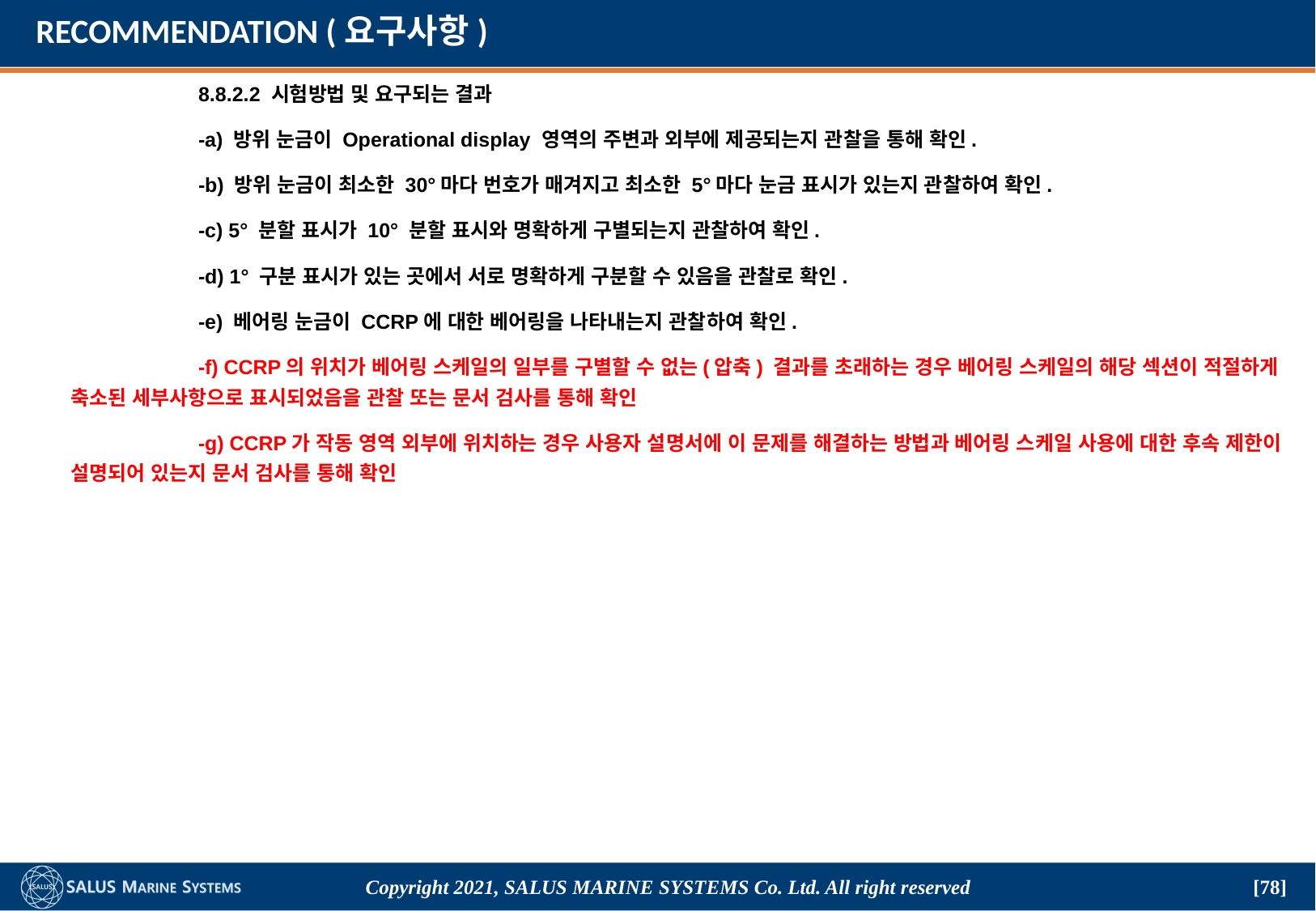

# RECOMMENDATION (요구사항)
	 8.8.2.2 시험방법 및 요구되는 결과
	 -a) 방위 눈금이 Operational display 영역의 주변과 외부에 제공되는지 관찰을 통해 확인.
	 -b) 방위 눈금이 최소한 30°마다 번호가 매겨지고 최소한 5°마다 눈금 표시가 있는지 관찰하여 확인.
	 -c) 5° 분할 표시가 10° 분할 표시와 명확하게 구별되는지 관찰하여 확인.
	 -d) 1° 구분 표시가 있는 곳에서 서로 명확하게 구분할 수 있음을 관찰로 확인.
	 -e) 베어링 눈금이 CCRP에 대한 베어링을 나타내는지 관찰하여 확인.
	 -f) CCRP의 위치가 베어링 스케일의 일부를 구별할 수 없는(압축) 결과를 초래하는 경우 베어링 스케일의 해당 섹션이 적절하게 축소된 세부사항으로 표시되었음을 관찰 또는 문서 검사를 통해 확인
	 -g) CCRP가 작동 영역 외부에 위치하는 경우 사용자 설명서에 이 문제를 해결하는 방법과 베어링 스케일 사용에 대한 후속 제한이 설명되어 있는지 문서 검사를 통해 확인
Copyright 2021, SALUS Marine Systems Co. Ltd. All right reserved
[78]